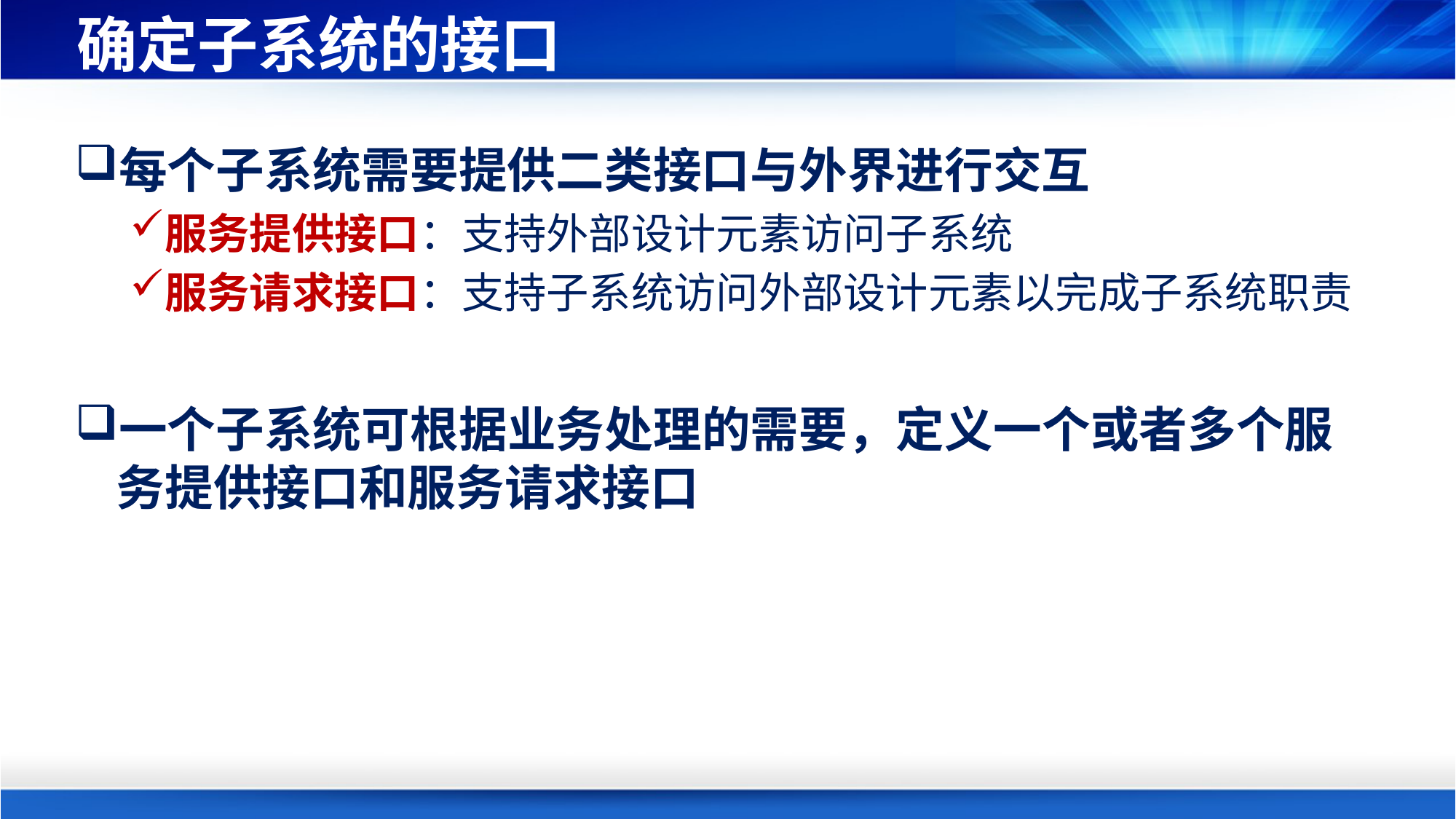

# 确定子系统的接口
每个子系统需要提供二类接口与外界进行交互
服务提供接口：支持外部设计元素访问子系统
服务请求接口：支持子系统访问外部设计元素以完成子系统职责

一个子系统可根据业务处理的需要，定义一个或者多个服务提供接口和服务请求接口